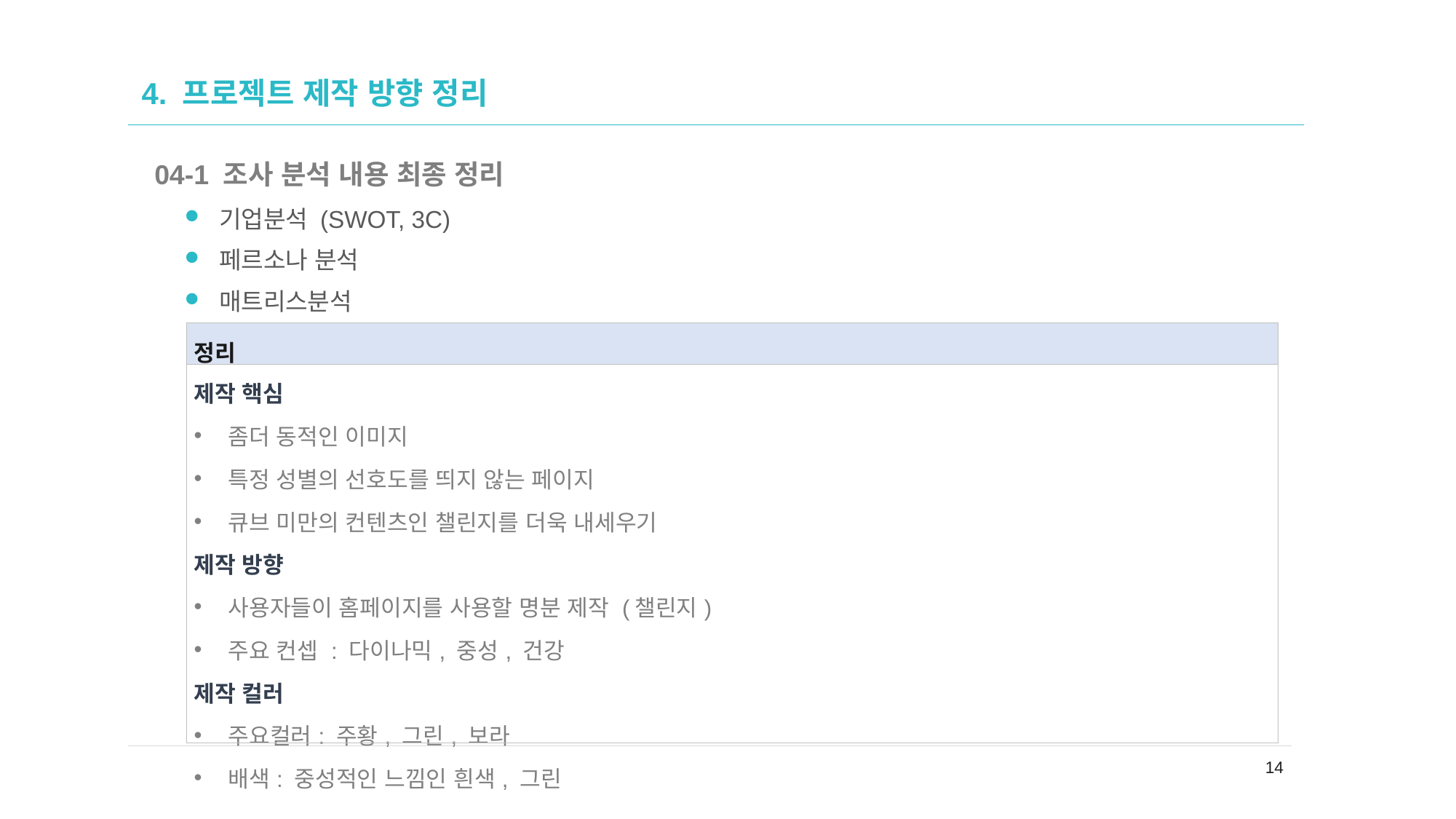

02
# 4. 프로젝트 제작 방향 정리
04-1 조사 분석 내용 최종 정리
기업분석 (SWOT, 3C)
페르소나 분석
매트리스분석
| 정리 |
| --- |
| 제작 핵심 좀더 동적인 이미지 특정 성별의 선호도를 띄지 않는 페이지 큐브 미만의 컨텐츠인 챌린지를 더욱 내세우기 제작 방향 사용자들이 홈페이지를 사용할 명분 제작 (챌린지) 주요 컨셉 : 다이나믹, 중성, 건강 제작 컬러 주요컬러: 주황, 그린, 보라 배색: 중성적인 느낌인 흰색, 그린 |
14